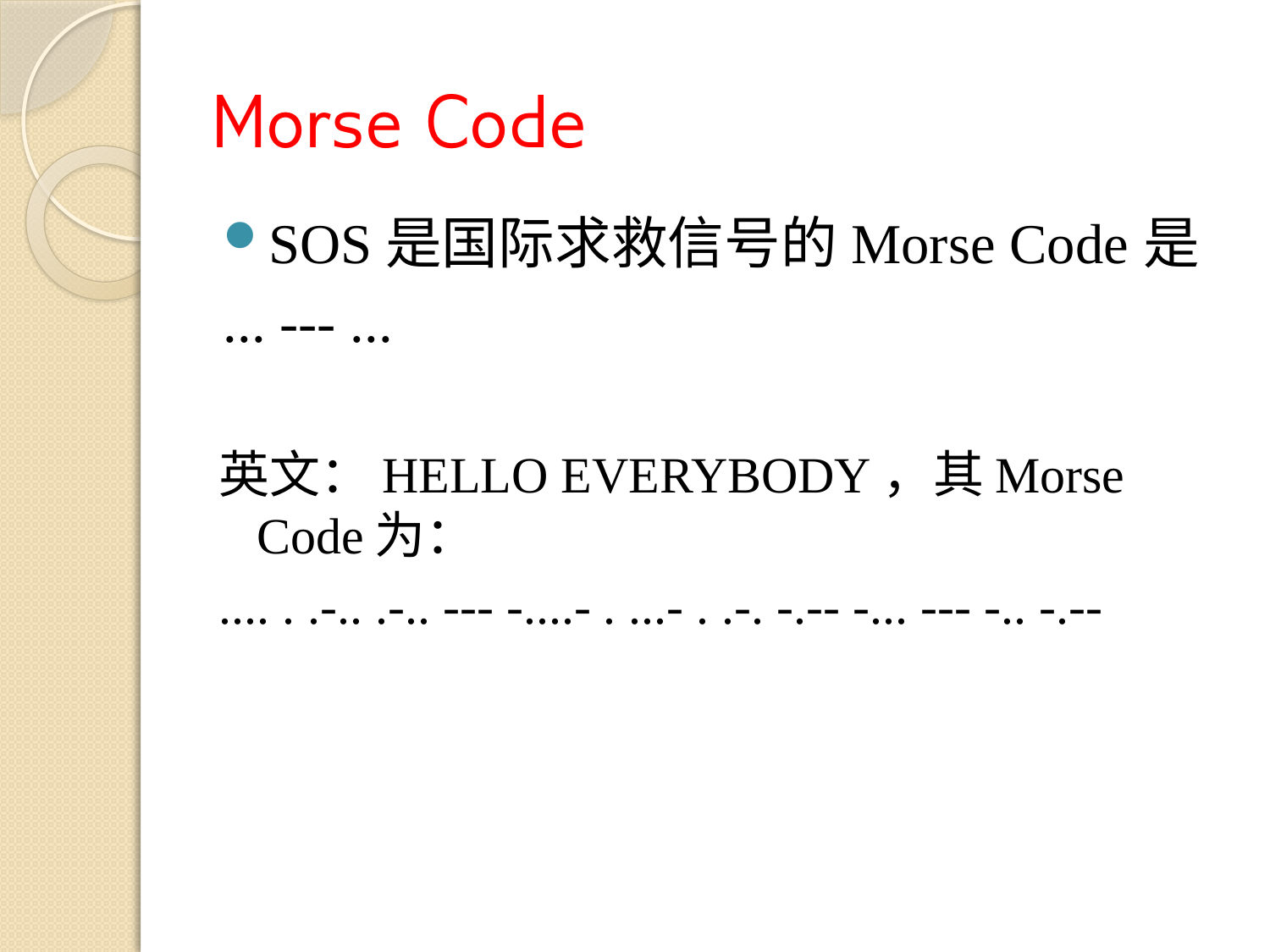

# Morse Code
SOS是国际求救信号的Morse Code是
... --- ...

英文：HELLO EVERYBODY，其Morse Code为：
.... . .-.. .-.. --- -....- . ...- . .-. -.-- -... --- -.. -.--